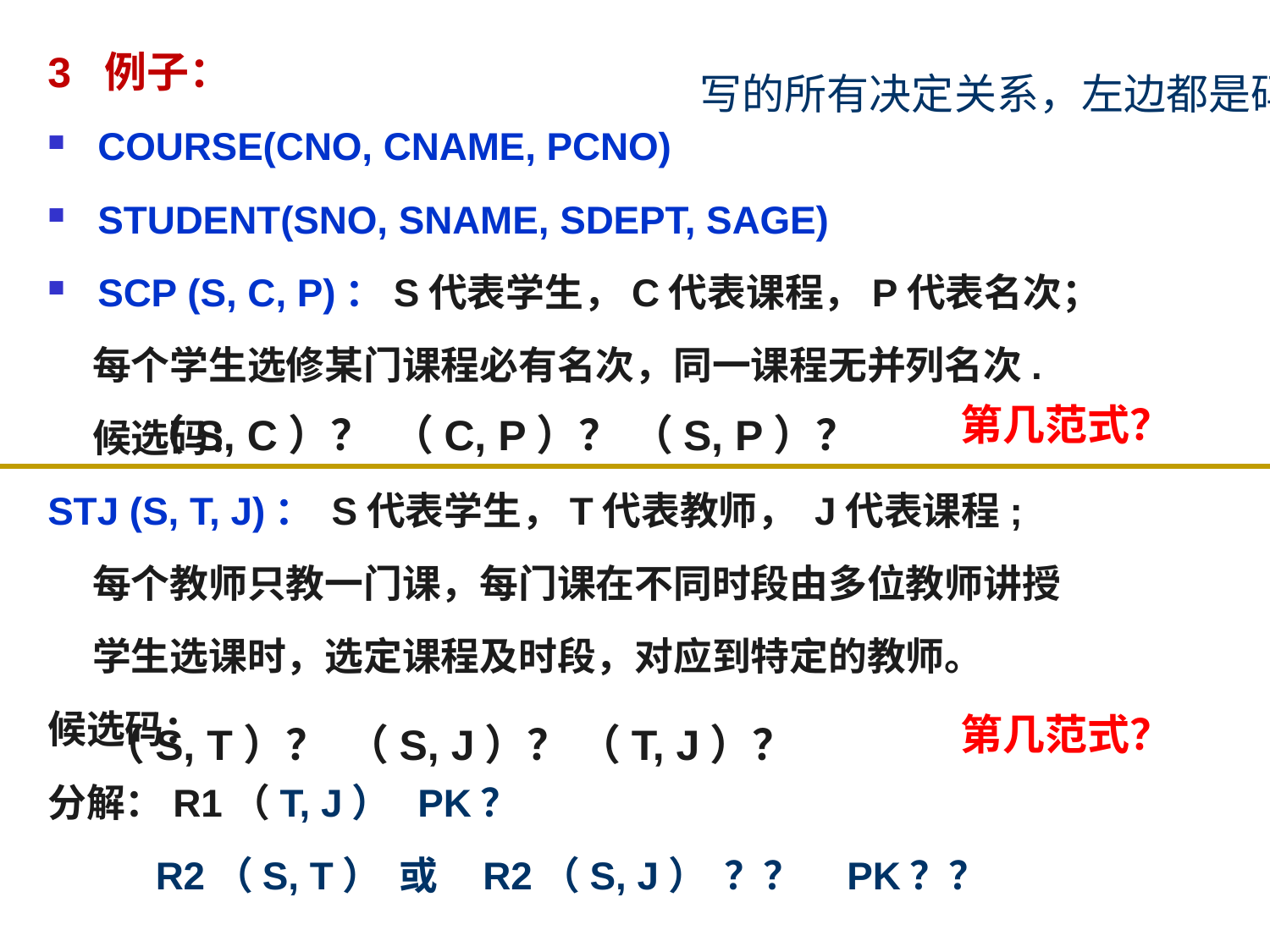

3  例子：
COURSE(CNO, CNAME, PCNO)
STUDENT(SNO, SNAME, SDEPT, SAGE)
SCP (S, C, P)：S代表学生，C代表课程，P代表名次；
    每个学生选修某门课程必有名次，同一课程无并列名次.
    候选码：
STJ (S, T, J)： S代表学生，T代表教师， J代表课程;
    每个教师只教一门课，每门课在不同时段由多位教师讲授
    学生选课时，选定课程及时段，对应到特定的教师。
候选码：
分解：R1（T, J）  PK？
          R2（S, T）  或    R2（S, J）  ？？    PK？？
写的所有决定关系，左边都是码
（S, C）？  （C, P）？ （S, P）？
第几范式？
（S, T）？  （S, J）？ （T, J）？
第几范式？